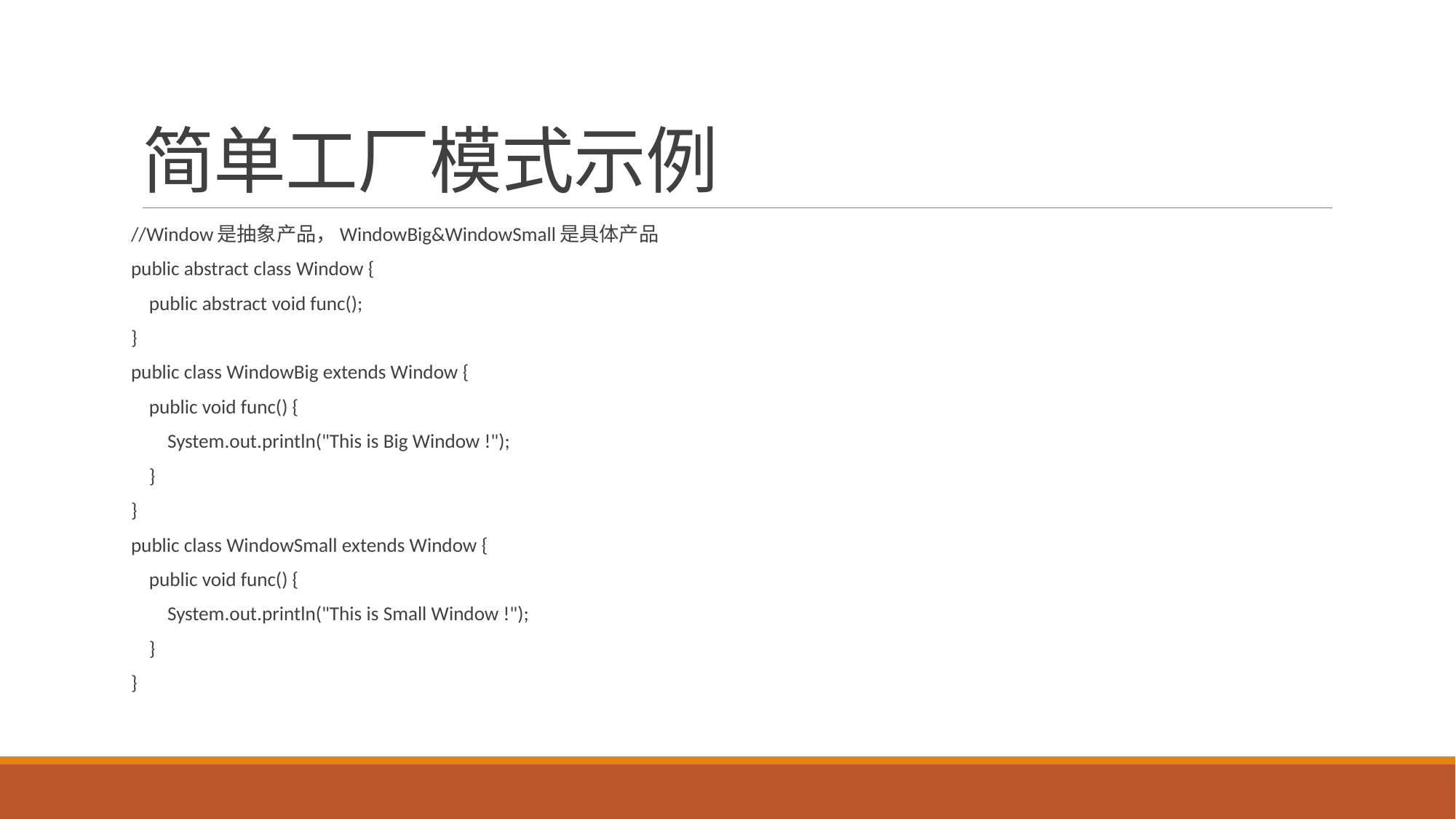

# 简单工厂模式示例
//Window是抽象产品，WindowBig&WindowSmall是具体产品
public abstract class Window {
    public abstract void func();
}
public class WindowBig extends Window {
    public void func() {
        System.out.println("This is Big Window !");
    }
}
public class WindowSmall extends Window {
    public void func() {
        System.out.println("This is Small Window !");
    }
}